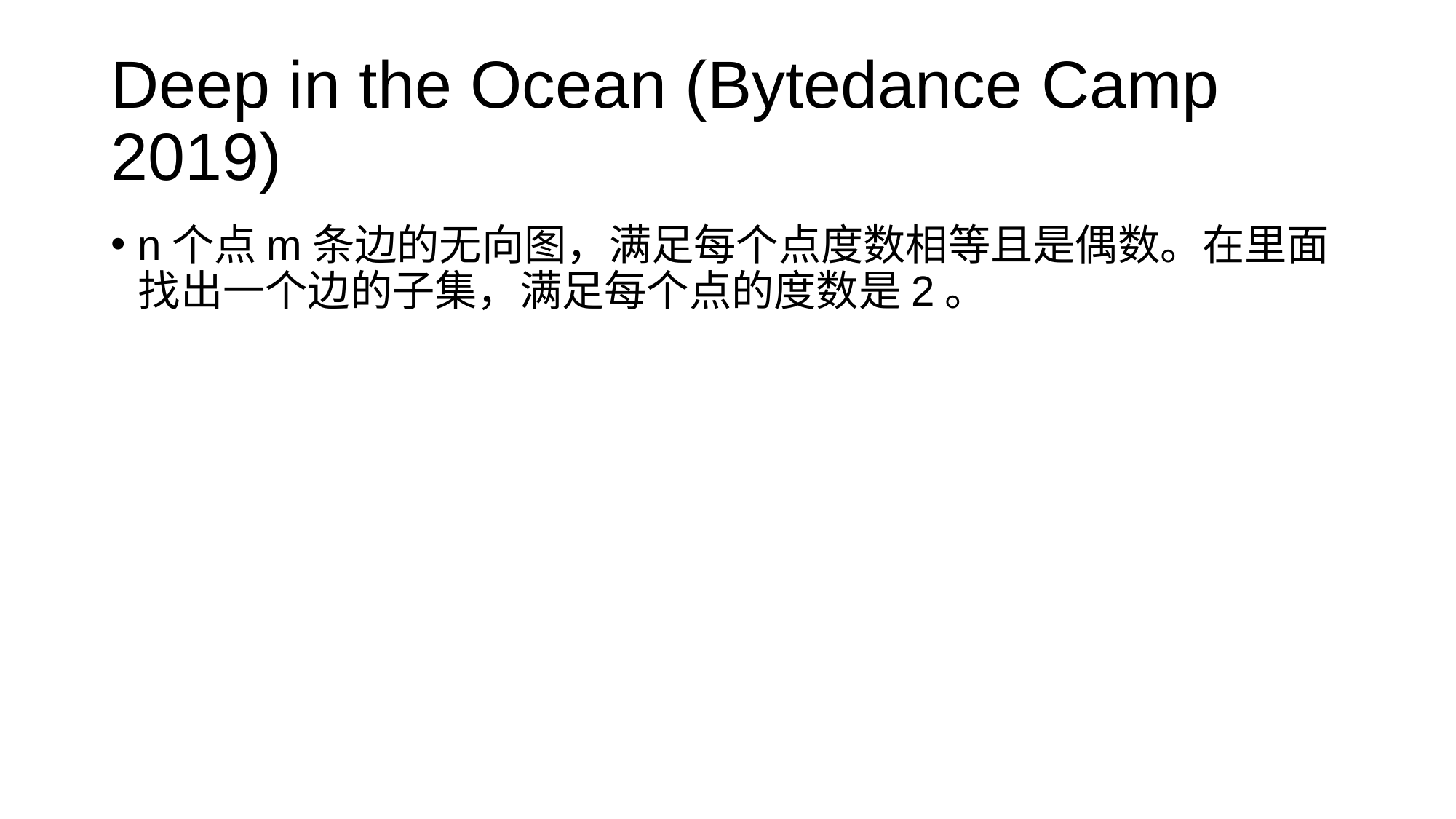

# Deep in the Ocean (Bytedance Camp 2019)
n个点m条边的无向图，满足每个点度数相等且是偶数。在里面找出一个边的子集，满足每个点的度数是2。